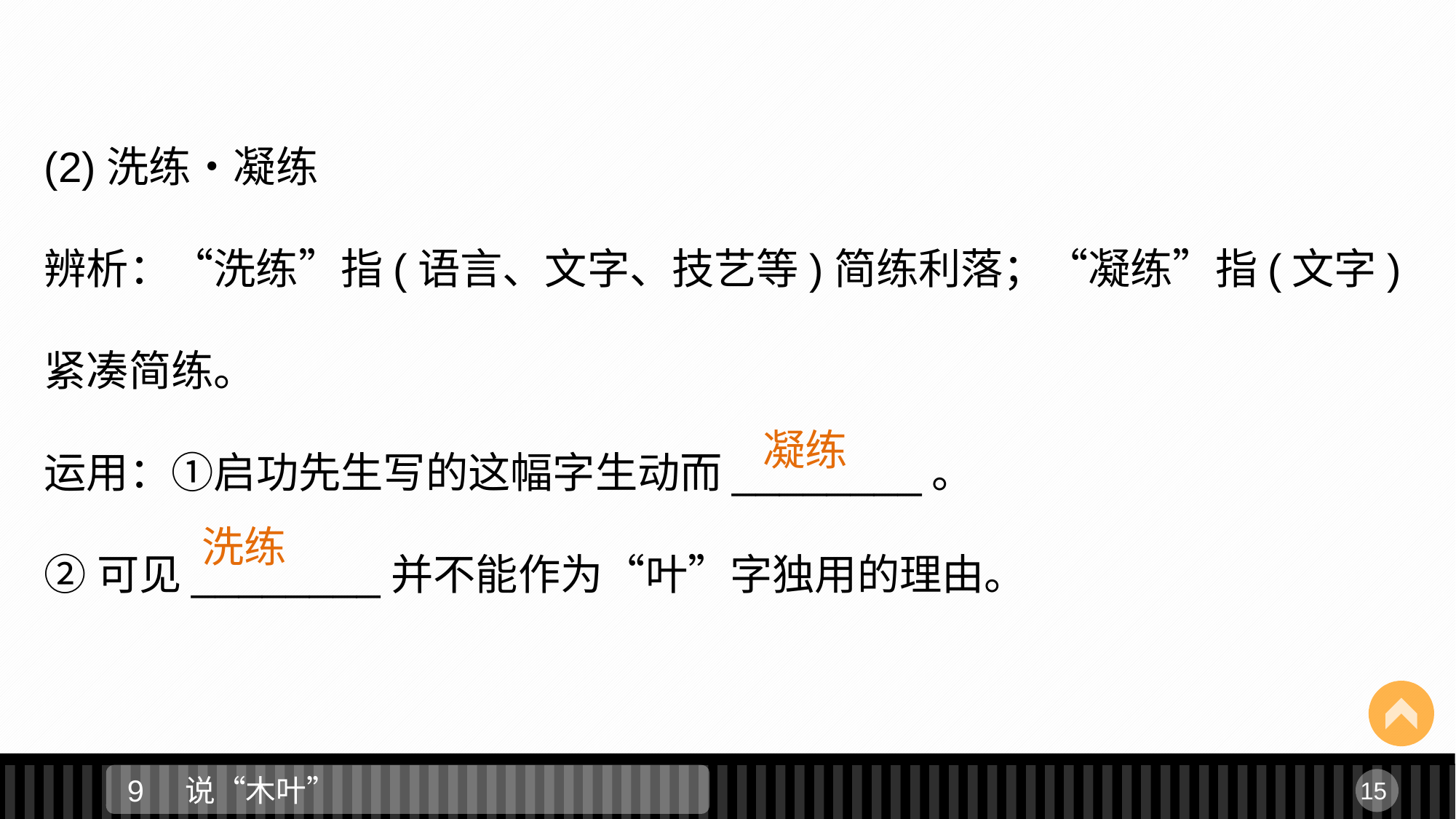

(2)洗练•凝练
辨析：“洗练”指(语言、文字、技艺等)简练利落；“凝练”指(文字)紧凑简练。
运用：①启功先生写的这幅字生动而________。
②可见________并不能作为“叶”字独用的理由。
凝练
洗练